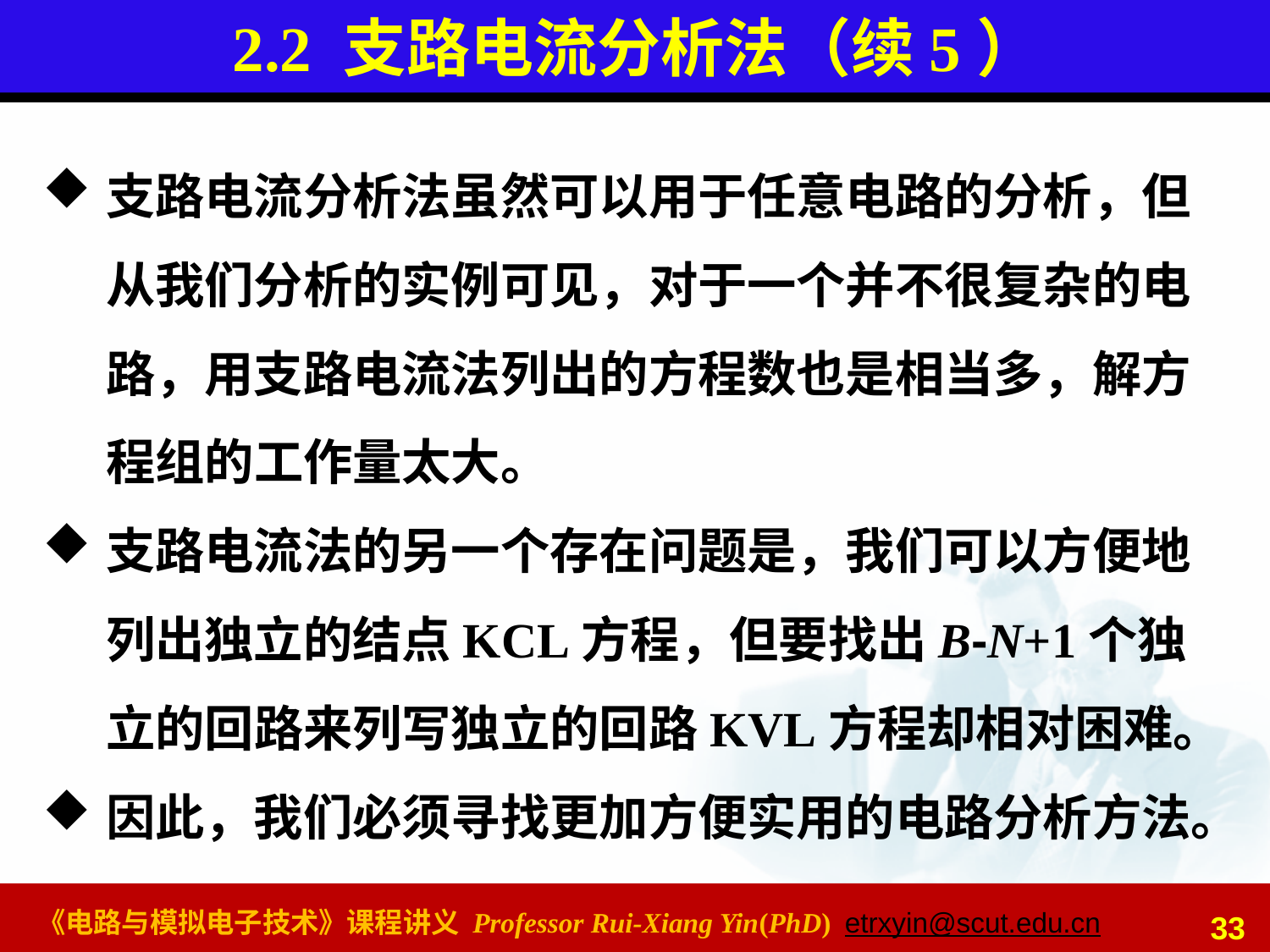

# 2.2 支路电流分析法（续5）
支路电流分析法虽然可以用于任意电路的分析，但从我们分析的实例可见，对于一个并不很复杂的电路，用支路电流法列出的方程数也是相当多，解方程组的工作量太大。
支路电流法的另一个存在问题是，我们可以方便地列出独立的结点KCL方程，但要找出B-N+1个独立的回路来列写独立的回路KVL方程却相对困难。
因此，我们必须寻找更加方便实用的电路分析方法。

33